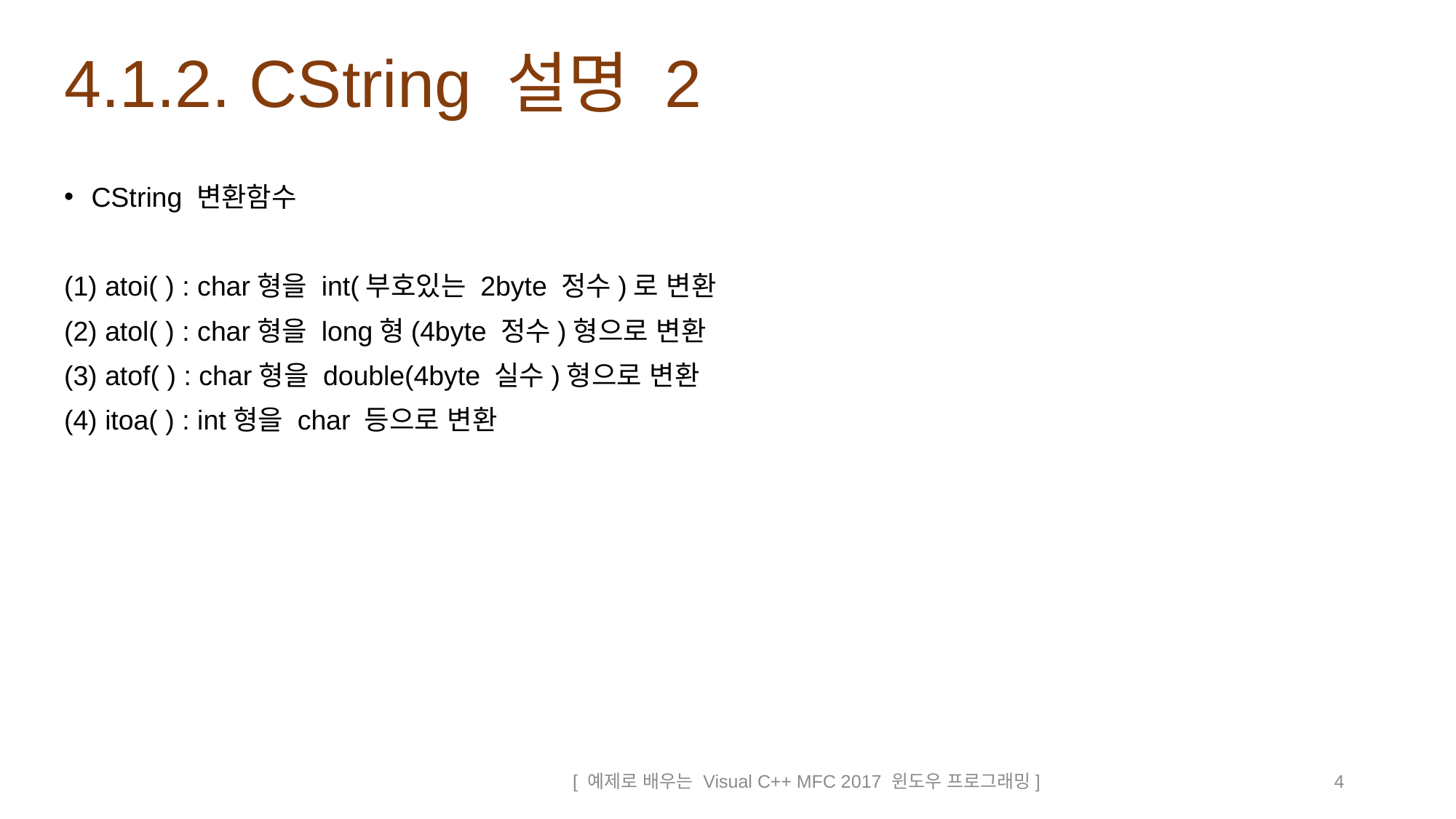

# 4.1.2. CString 설명 2

CString 변환함수

(1) atoi( ) : char형을 int(부호있는 2byte 정수)로 변환
(2) atol( ) : char형을 long형(4byte 정수)형으로 변환
(3) atof( ) : char형을 double(4byte 실수)형으로 변환
(4) itoa( ) : int형을 char 등으로 변환
[ 예제로 배우는 Visual C++ MFC 2017 윈도우 프로그래밍]
4